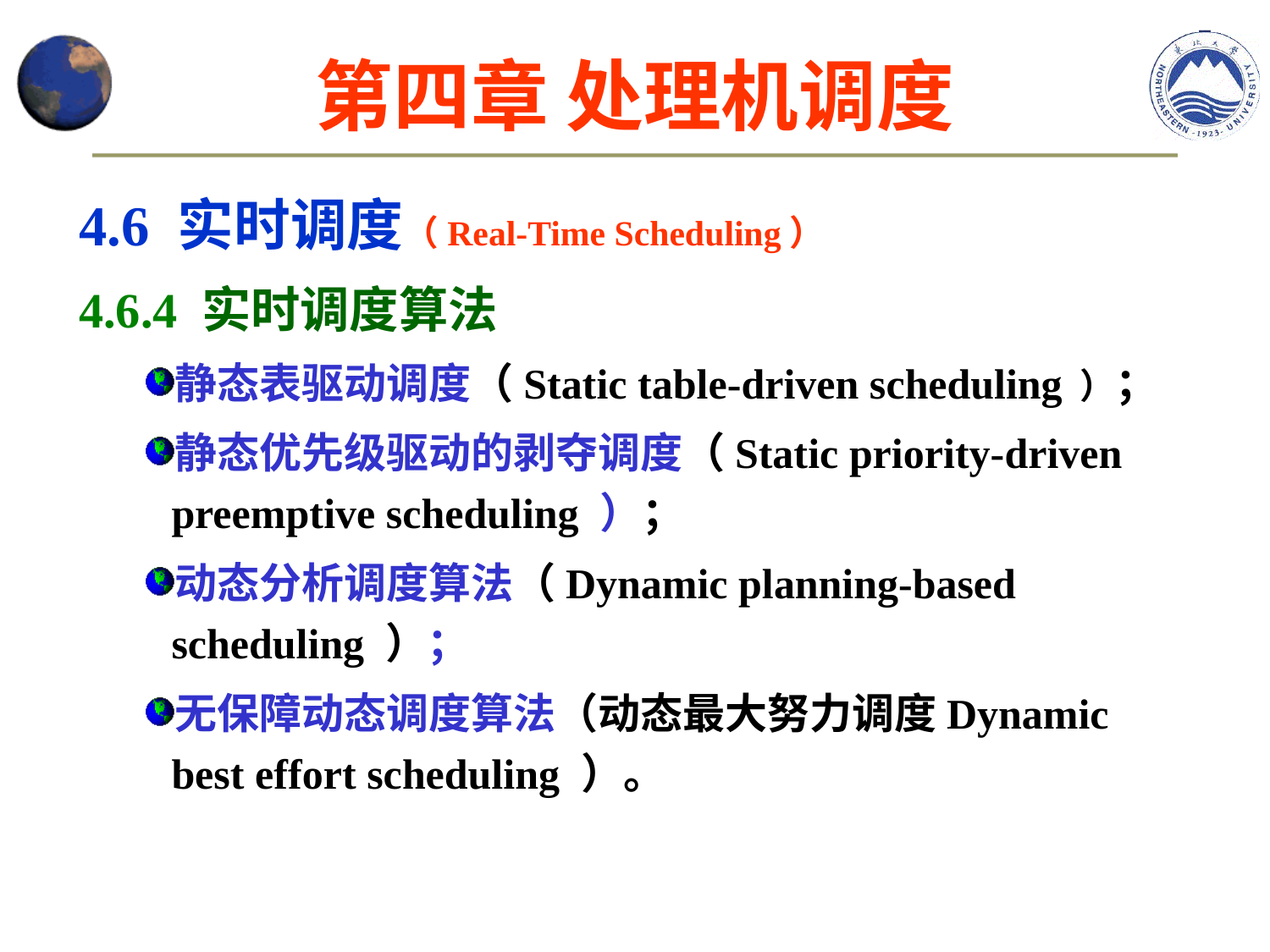

# 第四章 处理机调度
4.6 实时调度（Real-Time Scheduling）
4.6.4 实时调度算法
静态表驱动调度（Static table-driven scheduling ）；
静态优先级驱动的剥夺调度（Static priority-driven preemptive scheduling ）；
动态分析调度算法（Dynamic planning-based scheduling ）；
无保障动态调度算法（动态最大努力调度Dynamic best effort scheduling ）。